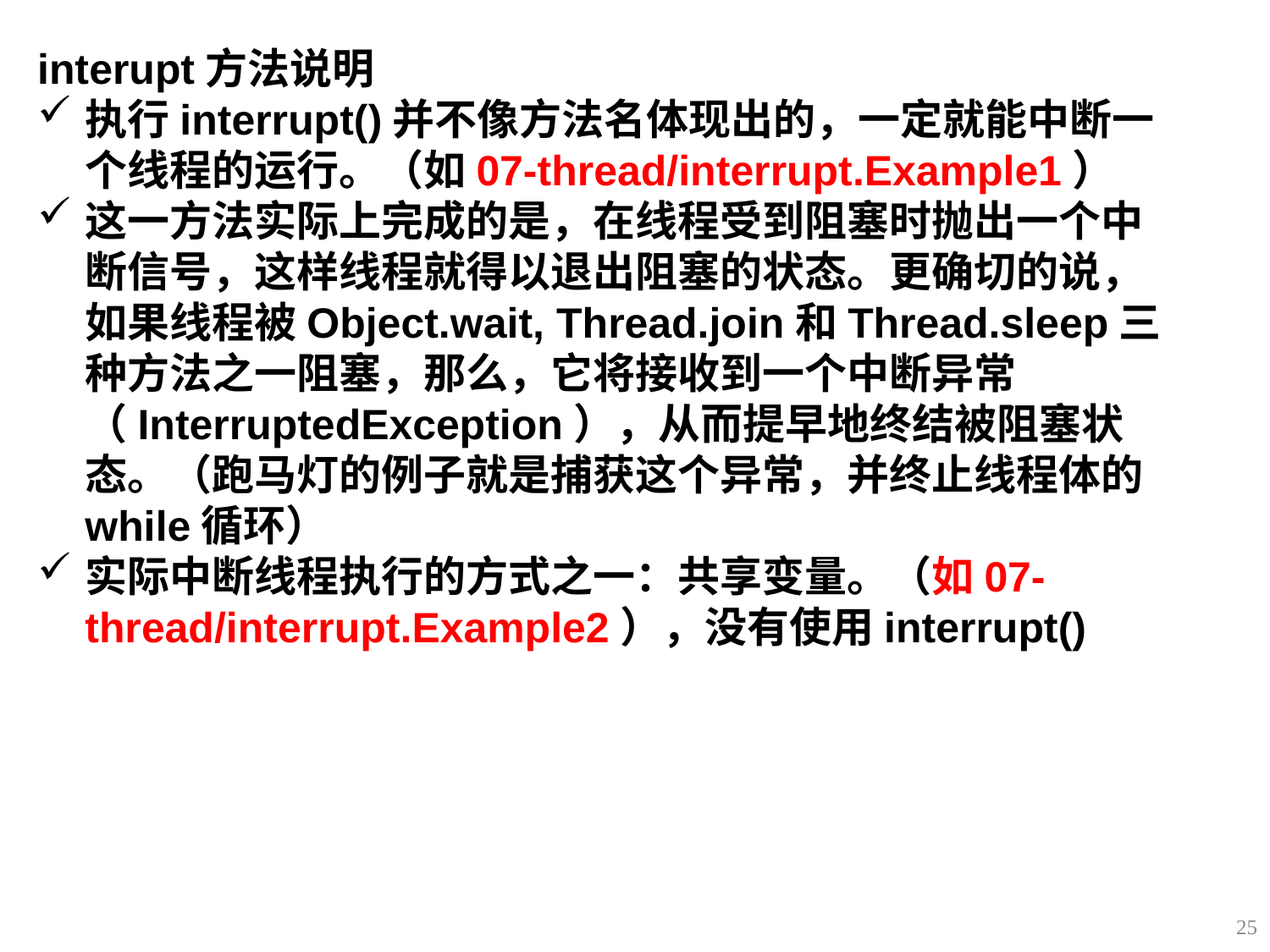

interupt方法说明
执行interrupt()并不像方法名体现出的，一定就能中断一个线程的运行。（如07-thread/interrupt.Example1）
这一方法实际上完成的是，在线程受到阻塞时抛出一个中断信号，这样线程就得以退出阻塞的状态。更确切的说，如果线程被Object.wait, Thread.join和Thread.sleep三种方法之一阻塞，那么，它将接收到一个中断异常（InterruptedException），从而提早地终结被阻塞状态。（跑马灯的例子就是捕获这个异常，并终止线程体的while循环）
实际中断线程执行的方式之一：共享变量。（如07-thread/interrupt.Example2），没有使用interrupt()
25